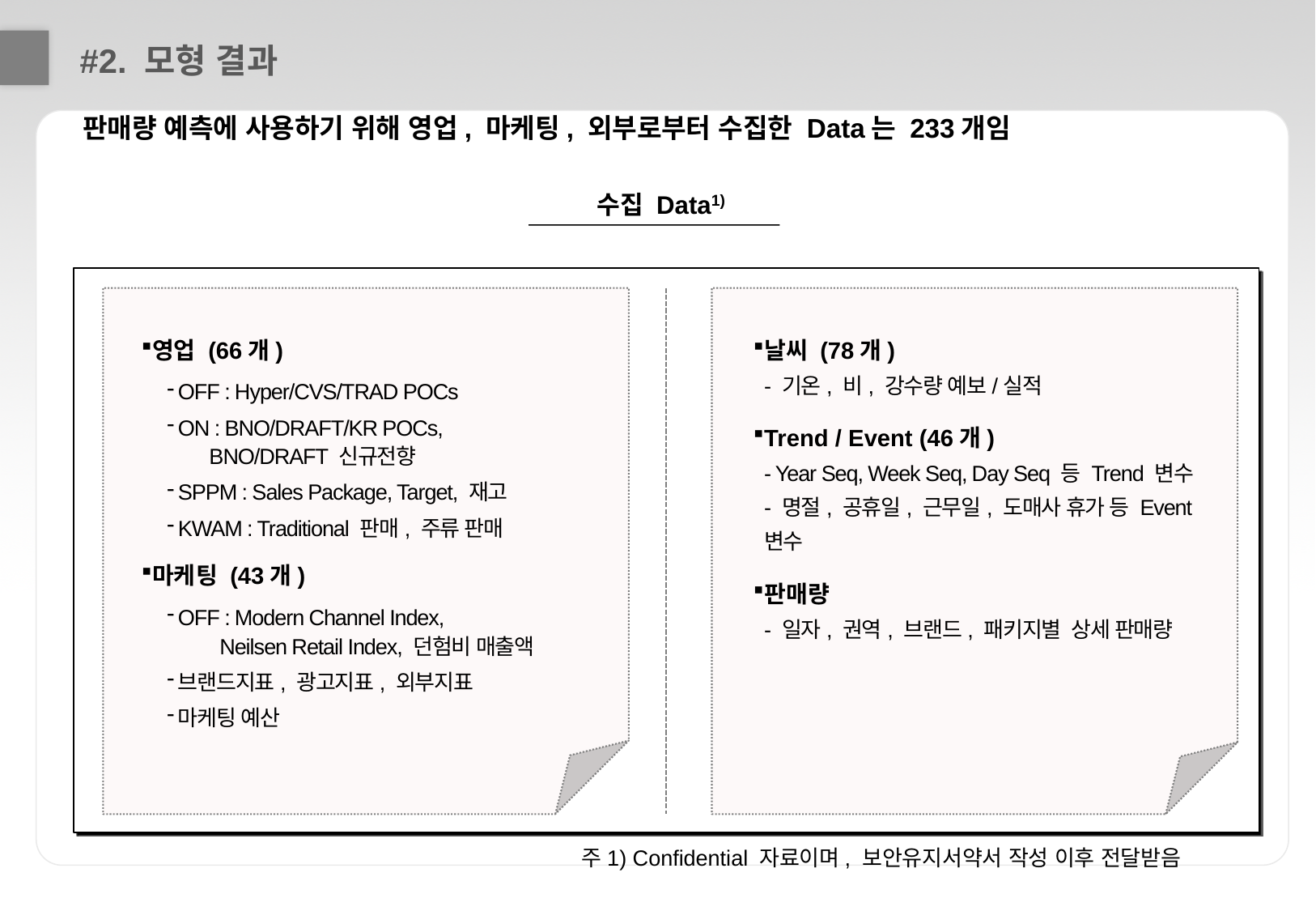

#2. 모형 결과
판매량 예측에 사용하기 위해 영업, 마케팅, 외부로부터 수집한 Data는 233개임
수집 Data1)

영업 (66개)
OFF : Hyper/CVS/TRAD POCs
ON : BNO/DRAFT/KR POCs,
      BNO/DRAFT 신규전향
SPPM : Sales Package, Target, 재고
KWAM : Traditional 판매, 주류 판매
마케팅 (43개)
OFF : Modern Channel Index,
        Neilsen Retail Index, 던험비 매출액
브랜드지표, 광고지표, 외부지표
마케팅 예산
날씨 (78개)
- 기온, 비, 강수량 예보/실적
Trend / Event (46개)
- Year Seq, Week Seq, Day Seq 등 Trend 변수
- 명절, 공휴일, 근무일, 도매사 휴가 등 Event 변수
판매량
- 일자, 권역, 브랜드, 패키지별  상세 판매량
주1) Confidential 자료이며, 보안유지서약서 작성 이후 전달받음